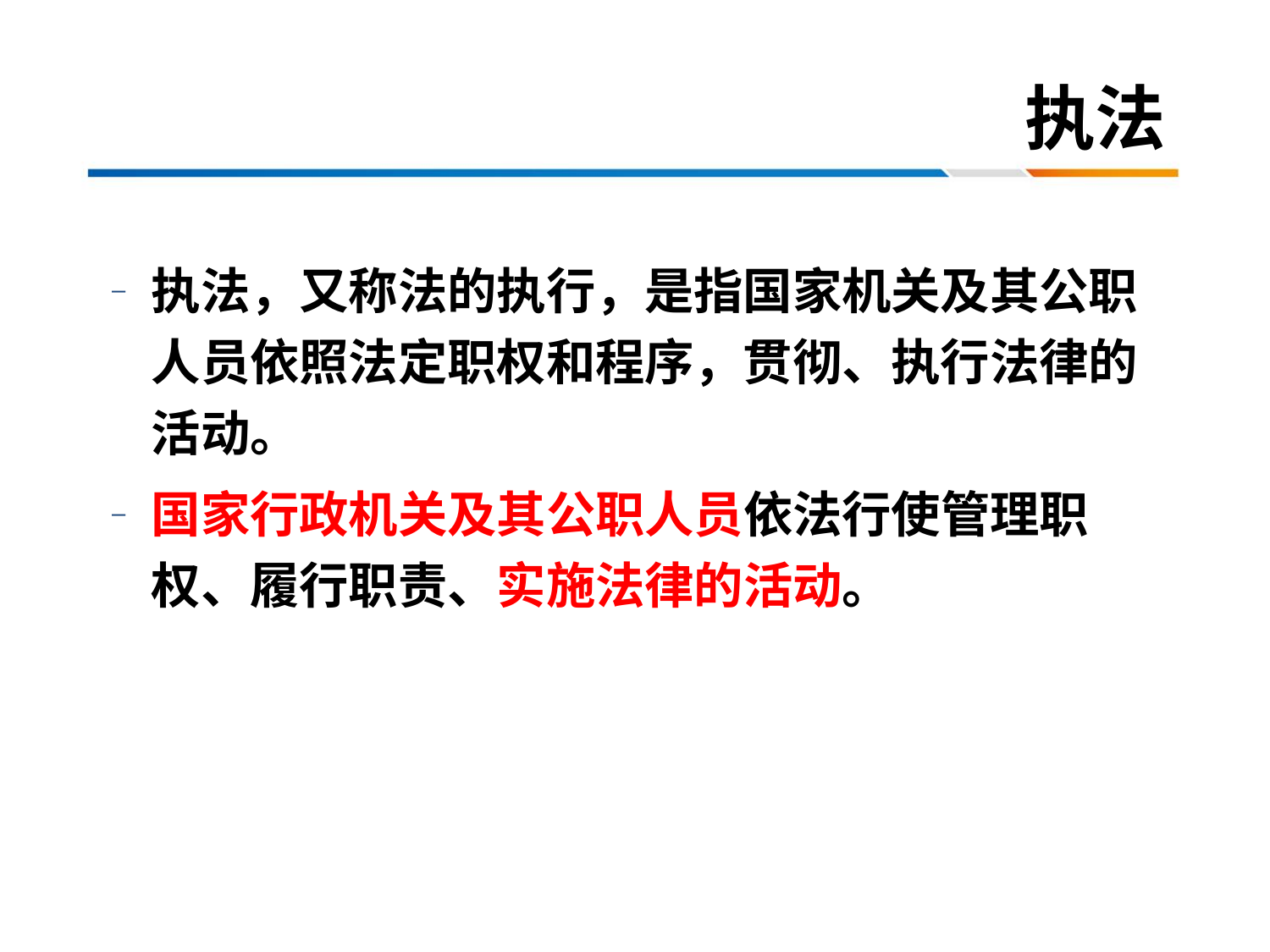

# 执法
执法，又称法的执行，是指国家机关及其公职人员依照法定职权和程序，贯彻、执行法律的活动。
国家行政机关及其公职人员依法行使管理职权、履行职责、实施法律的活动。